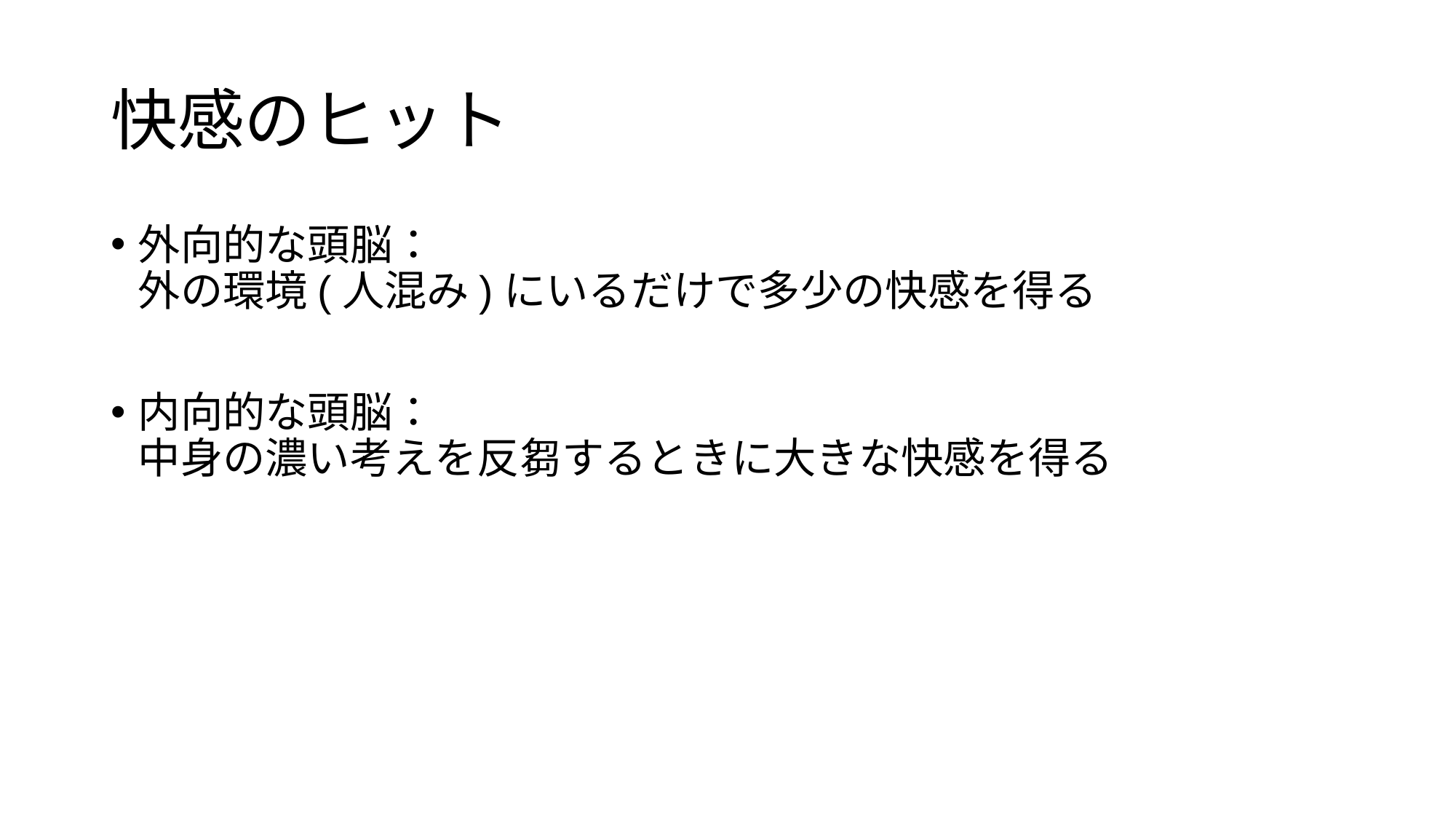

# 快感のヒット
外向的な頭脳：
外の環境(人混み)にいるだけで多少の快感を得る

内向的な頭脳：
中身の濃い考えを反芻するときに大きな快感を得る